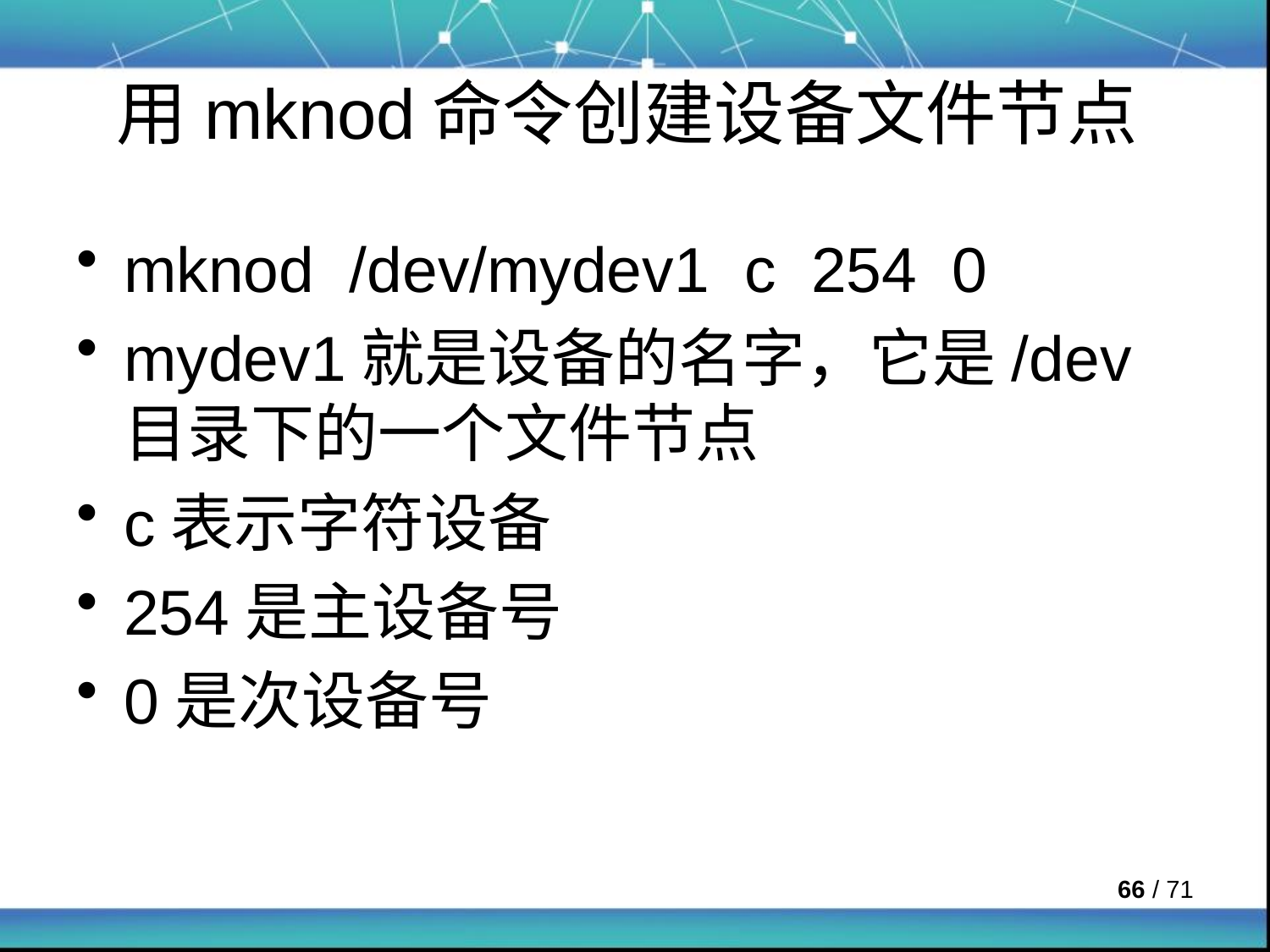

# 用mknod命令创建设备文件节点
mknod  /dev/mydev1  c  254  0
mydev1就是设备的名字，它是/dev目录下的一个文件节点
c表示字符设备
254是主设备号
0是次设备号
66 / 71